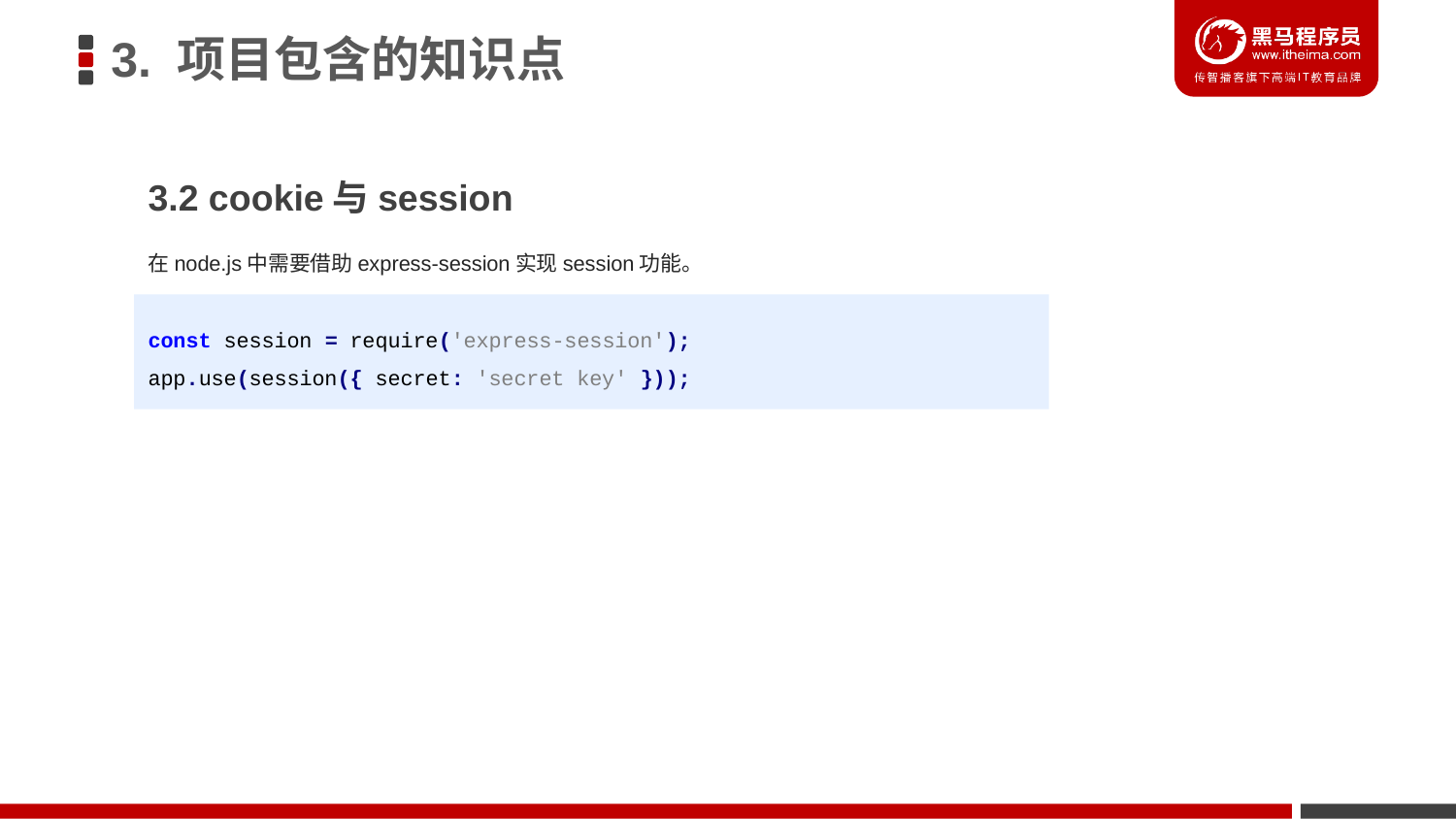

3. 项目包含的知识点
3.2 cookie与session
在node.js中需要借助express-session实现session功能。
const session = require('express-session');
app.use(session({ secret: 'secret key' }));